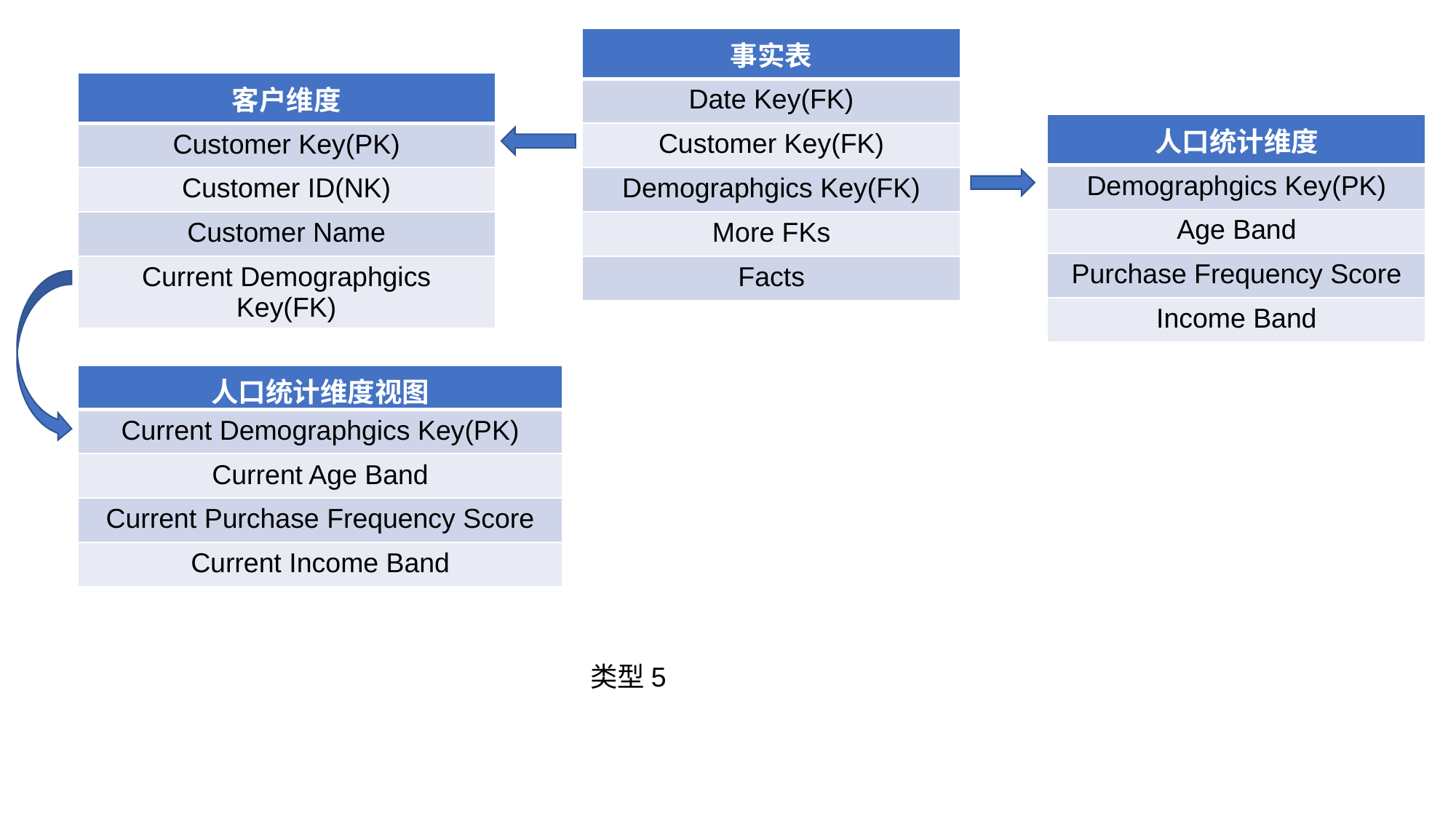

| 事实表 |
| --- |
| Date Key(FK) |
| Customer Key(FK) |
| Demographgics Key(FK) |
| More FKs |
| Facts |
| 客户维度 |
| --- |
| Customer Key(PK) |
| Customer ID(NK) |
| Customer Name |
| Current Demographgics Key(FK) |
| 人口统计维度 |
| --- |
| Demographgics Key(PK) |
| Age Band |
| Purchase Frequency Score |
| Income Band |

| 人口统计维度视图 |
| --- |
| Current Demographgics Key(PK) |
| Current Age Band |
| Current Purchase Frequency Score |
| Current Income Band |
类型5